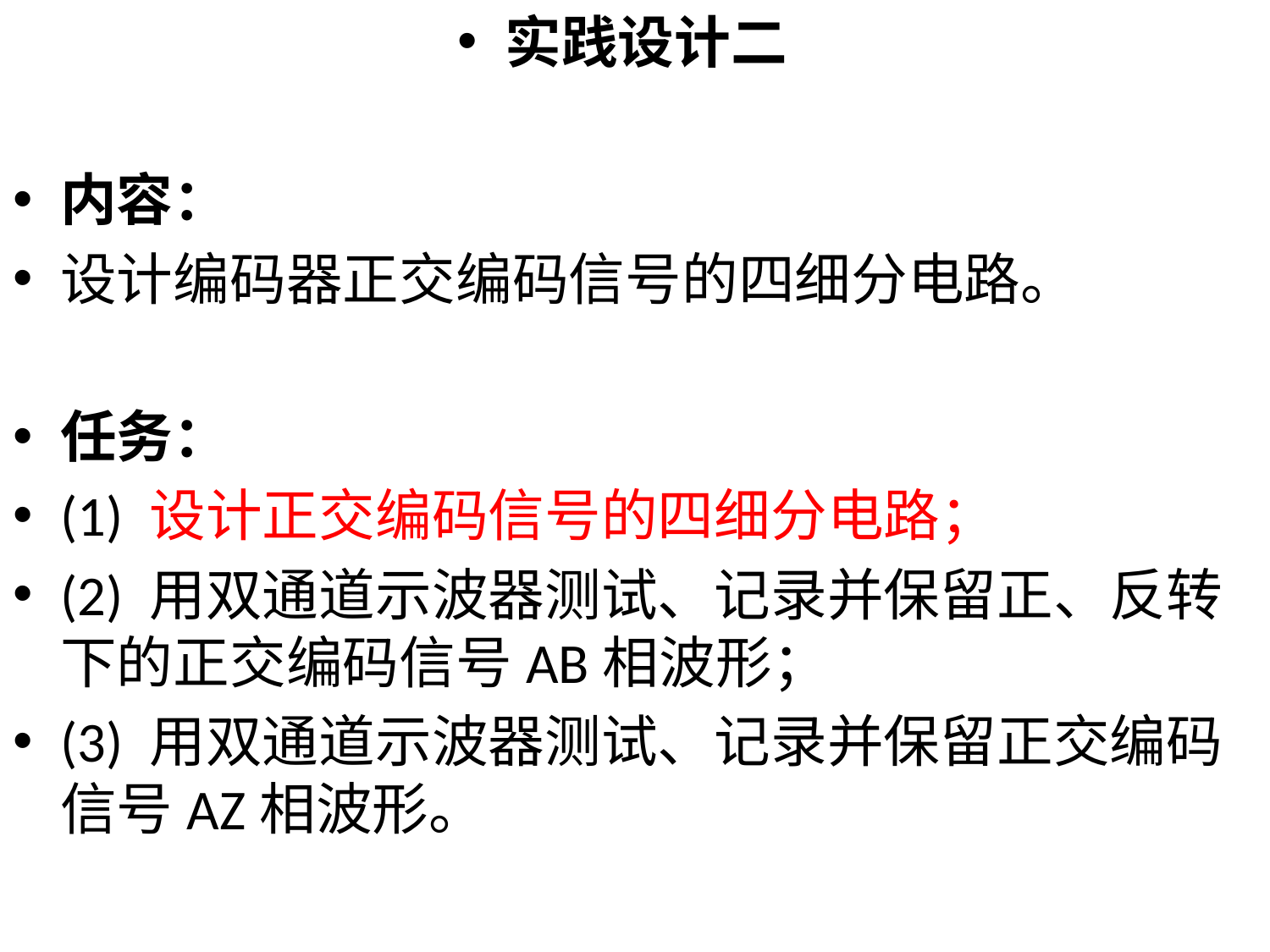

实践设计二

内容：
设计编码器正交编码信号的四细分电路。

任务：
(1) 设计正交编码信号的四细分电路；
(2) 用双通道示波器测试、记录并保留正、反转下的正交编码信号AB相波形；
(3) 用双通道示波器测试、记录并保留正交编码信号AZ相波形。